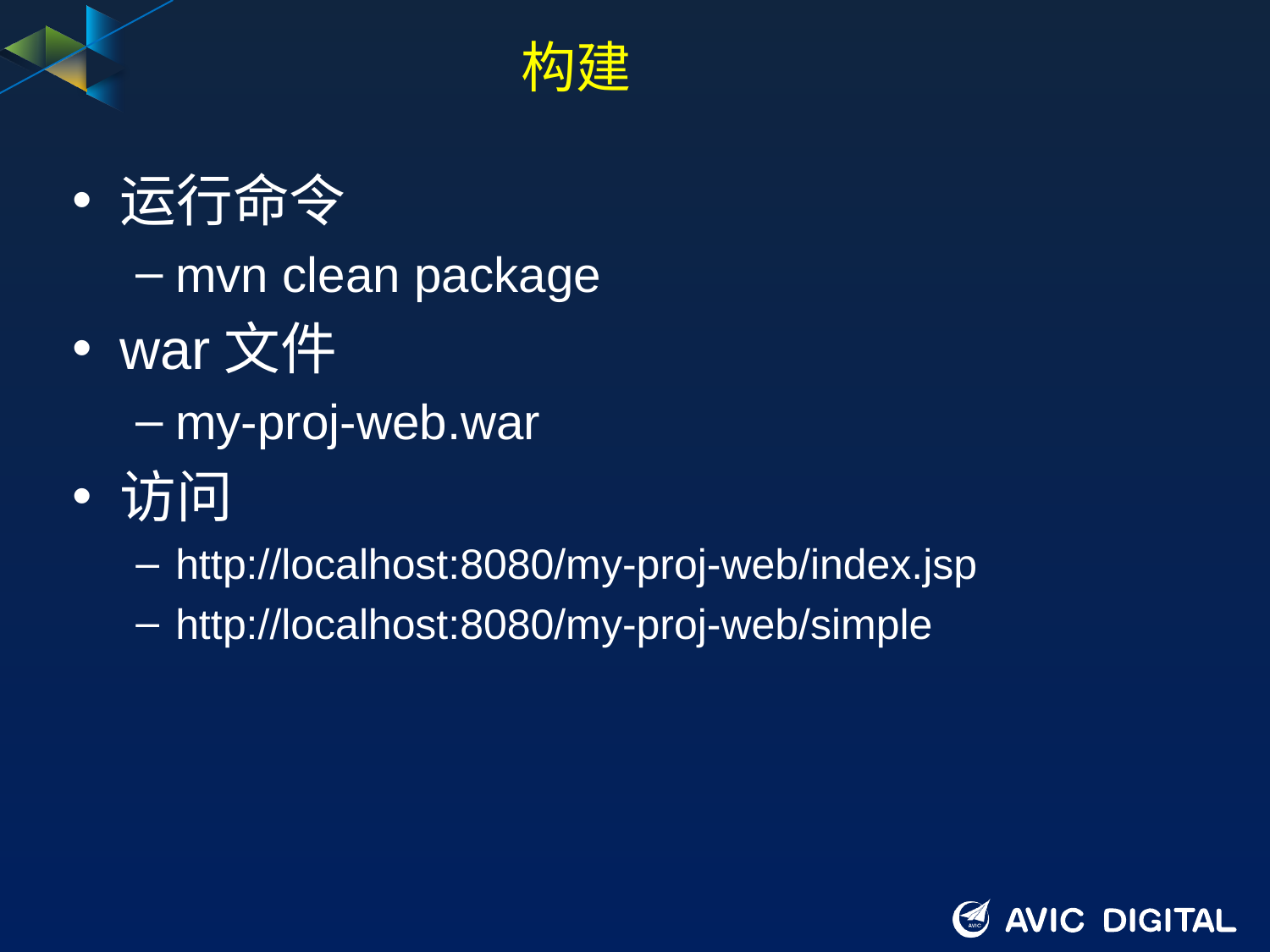

# 构建
运行命令
mvn clean package
war文件
my-proj-web.war
访问
http://localhost:8080/my-proj-web/index.jsp
http://localhost:8080/my-proj-web/simple